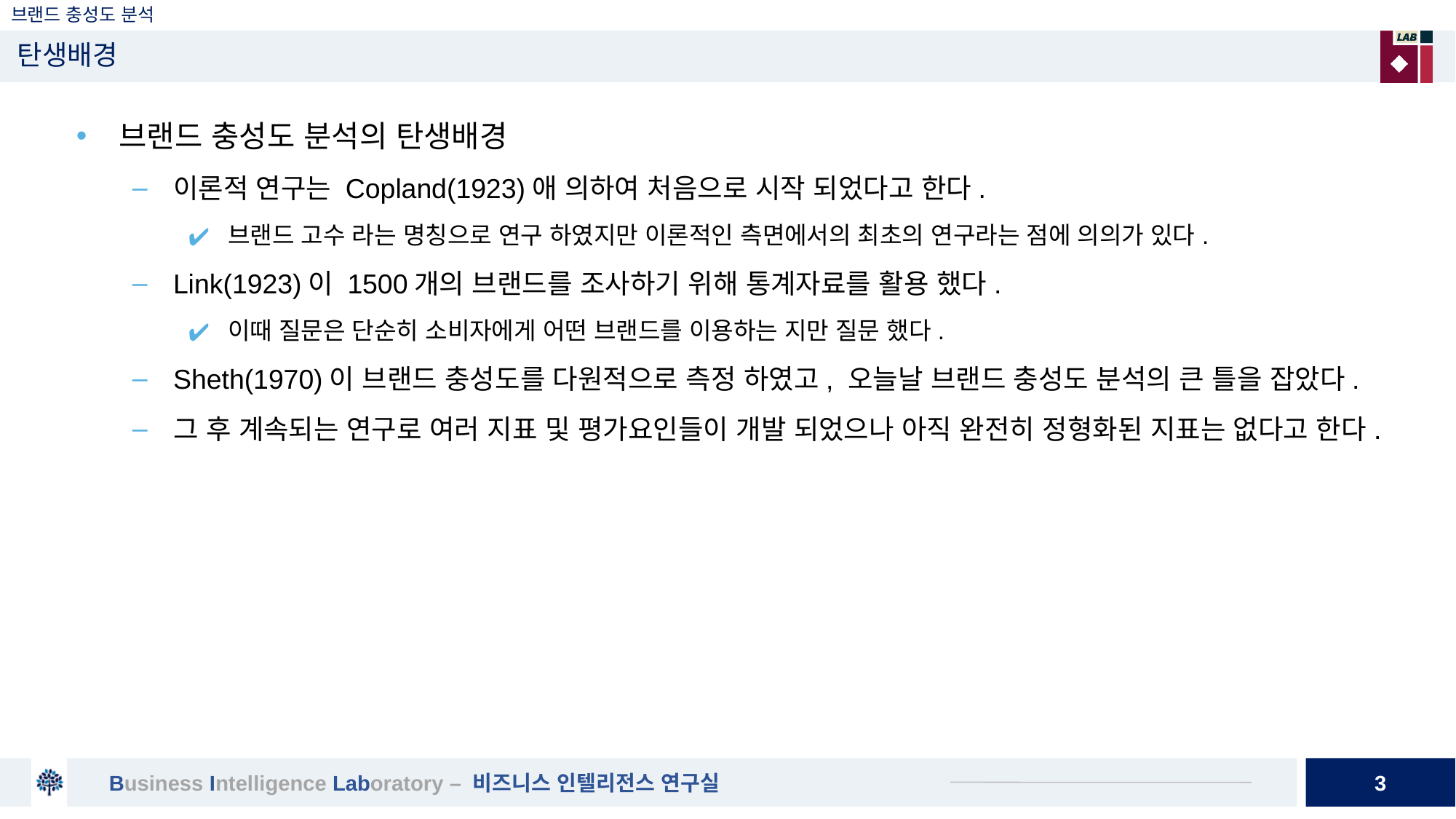

# 브랜드 충성도 분석
탄생배경
브랜드 충성도 분석의 탄생배경
이론적 연구는 Copland(1923)애 의하여 처음으로 시작 되었다고 한다.
브랜드 고수 라는 명칭으로 연구 하였지만 이론적인 측면에서의 최초의 연구라는 점에 의의가 있다.
Link(1923)이 1500개의 브랜드를 조사하기 위해 통계자료를 활용 했다.
이때 질문은 단순히 소비자에게 어떤 브랜드를 이용하는 지만 질문 했다.
Sheth(1970)이 브랜드 충성도를 다원적으로 측정 하였고, 오늘날 브랜드 충성도 분석의 큰 틀을 잡았다.
그 후 계속되는 연구로 여러 지표 및 평가요인들이 개발 되었으나 아직 완전히 정형화된 지표는 없다고 한다.
3